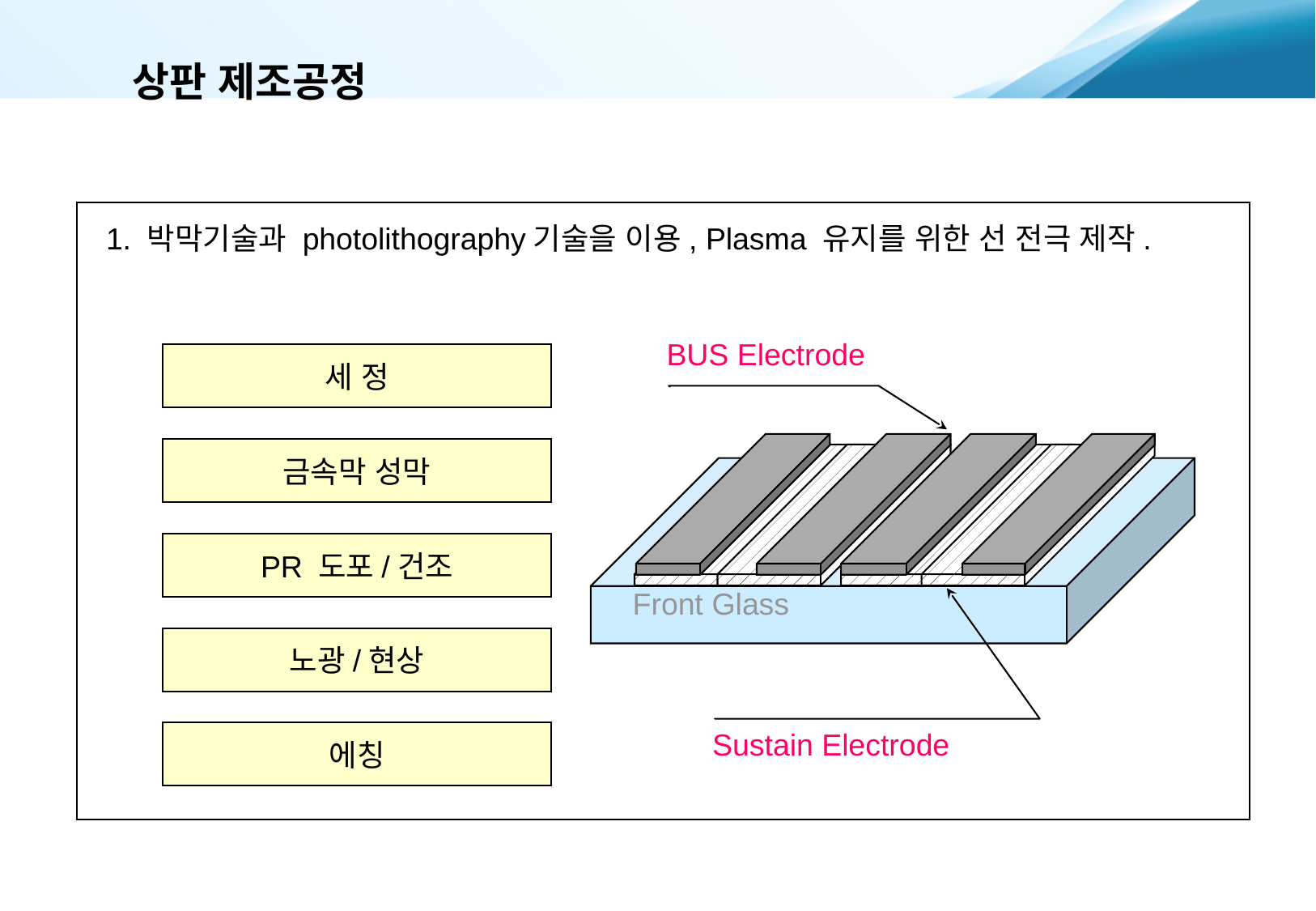

# 상판 제조공정

1. 박막기술과 photolithography기술을 이용, Plasma 유지를 위한 선 전극 제작.
BUS Electrode
세 정
금속막 성막
PR 도포/건조
노광/현상
에칭

Front Glass

Sustain Electrode